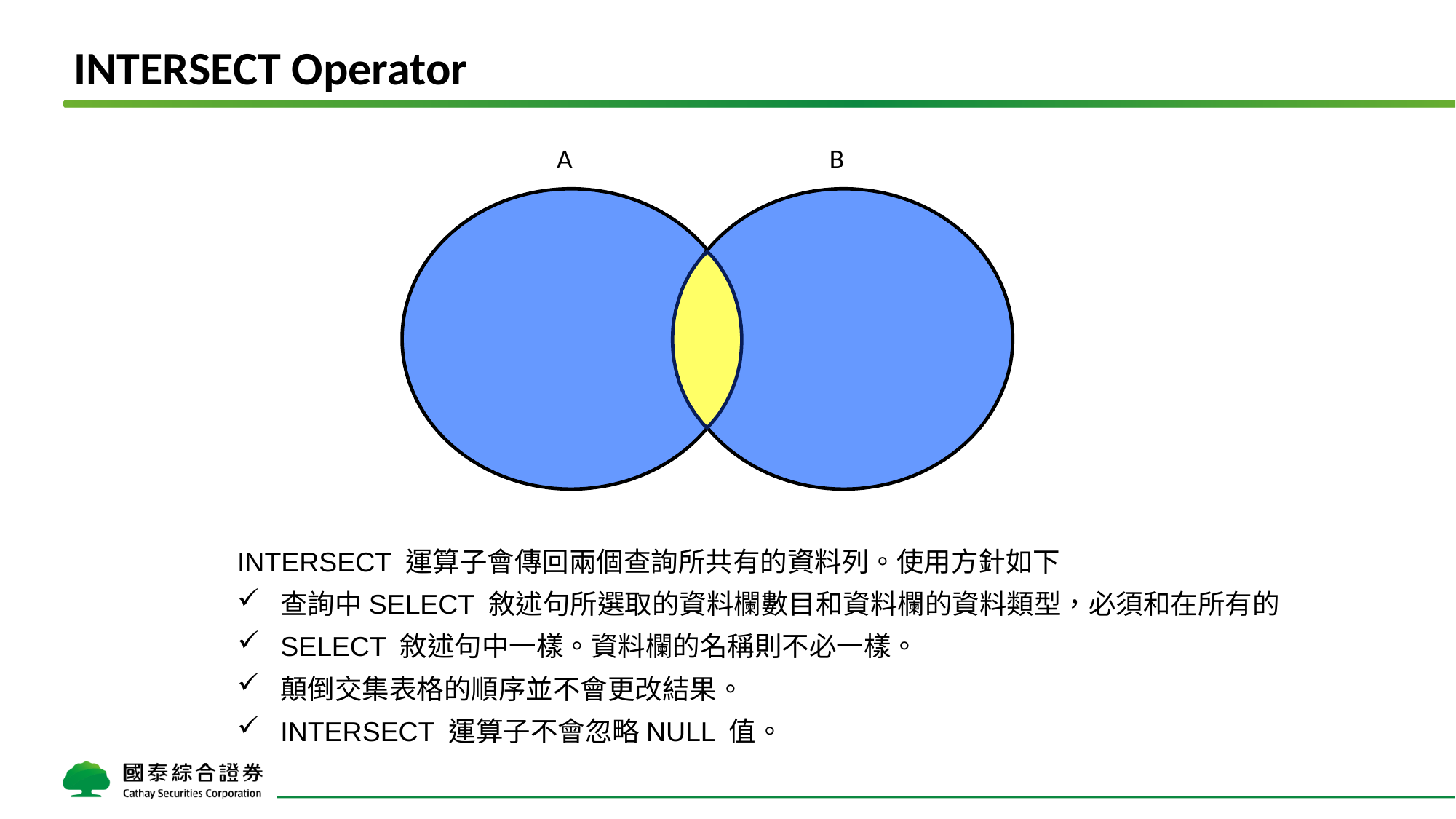

# INTERSECT Operator
A
B

INTERSECT 運算子會傳回兩個查詢所共有的資料列。使用方針如下
查詢中SELECT 敘述句所選取的資料欄數目和資料欄的資料類型，必須和在所有的
SELECT 敘述句中一樣。資料欄的名稱則不必一樣。
顛倒交集表格的順序並不會更改結果。
INTERSECT 運算子不會忽略NULL 值。